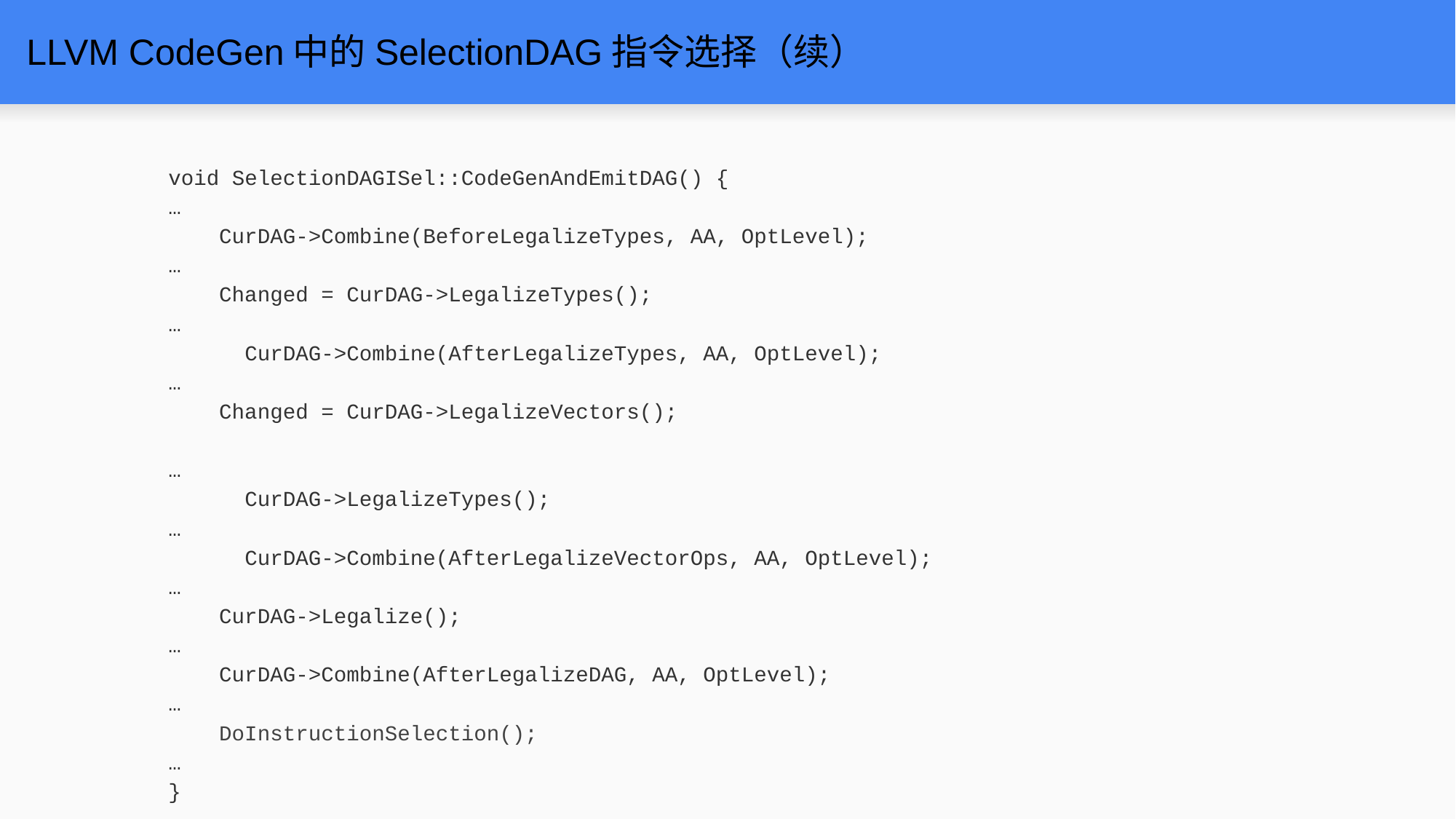

# LLVM CodeGen中的SelectionDAG指令选择（续）
void SelectionDAGISel::CodeGenAndEmitDAG() {
…
    CurDAG->Combine(BeforeLegalizeTypes, AA, OptLevel);
…
    Changed = CurDAG->LegalizeTypes();
…
      CurDAG->Combine(AfterLegalizeTypes, AA, OptLevel);
…
    Changed = CurDAG->LegalizeVectors();

…
      CurDAG->LegalizeTypes();
…
      CurDAG->Combine(AfterLegalizeVectorOps, AA, OptLevel);
…
    CurDAG->Legalize();
…
    CurDAG->Combine(AfterLegalizeDAG, AA, OptLevel);
…
    DoInstructionSelection();
…
}